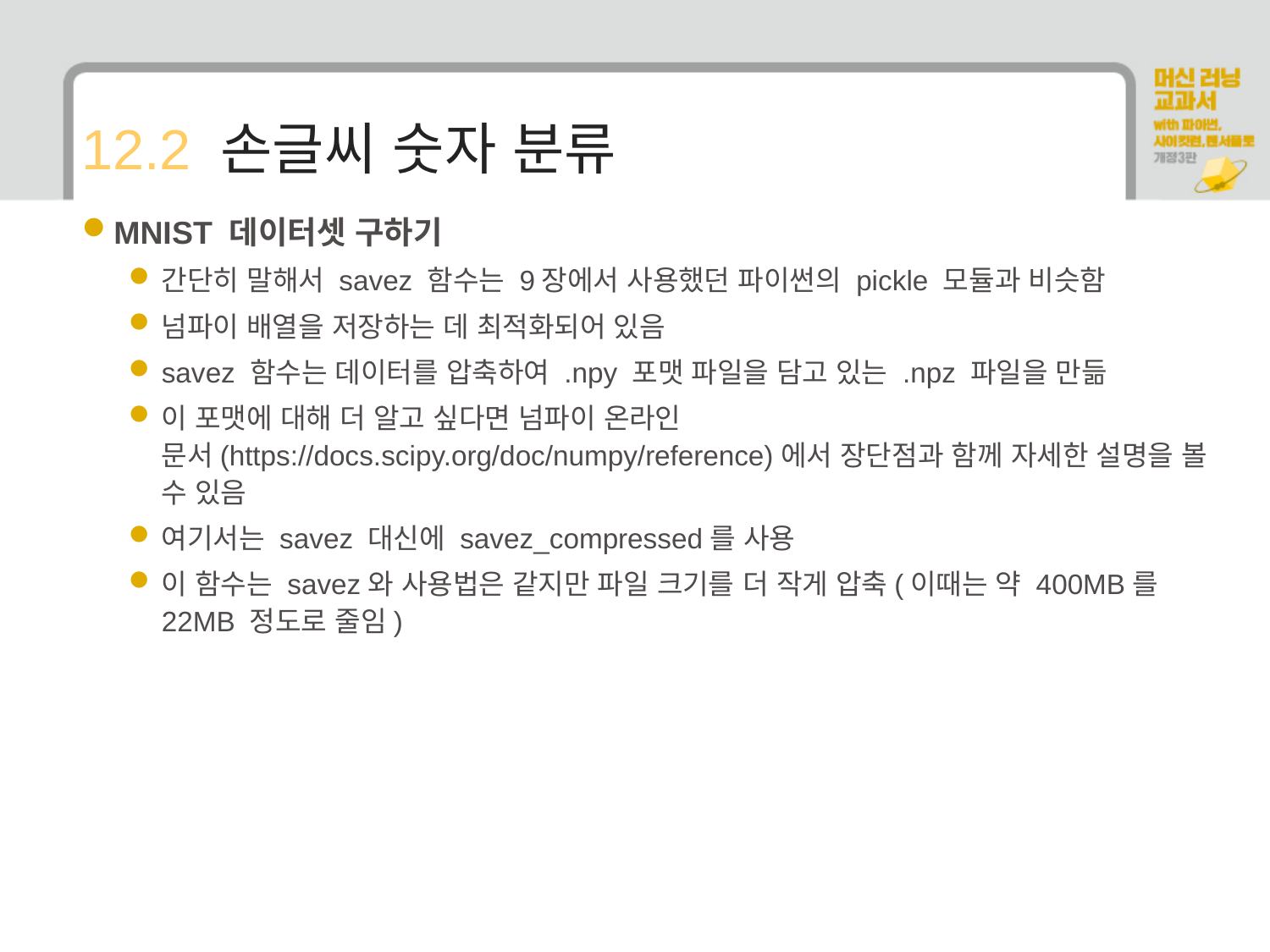

# 12.2 손글씨 숫자 분류
MNIST 데이터셋 구하기
간단히 말해서 savez 함수는 9장에서 사용했던 파이썬의 pickle 모듈과 비슷함
넘파이 배열을 저장하는 데 최적화되어 있음
savez 함수는 데이터를 압축하여 .npy 포맷 파일을 담고 있는 .npz 파일을 만듦
이 포맷에 대해 더 알고 싶다면 넘파이 온라인 문서(https://docs.scipy.org/doc/numpy/reference)에서 장단점과 함께 자세한 설명을 볼 수 있음
여기서는 savez 대신에 savez_compressed를 사용
이 함수는 savez와 사용법은 같지만 파일 크기를 더 작게 압축(이때는 약 400MB를 22MB 정도로 줄임)